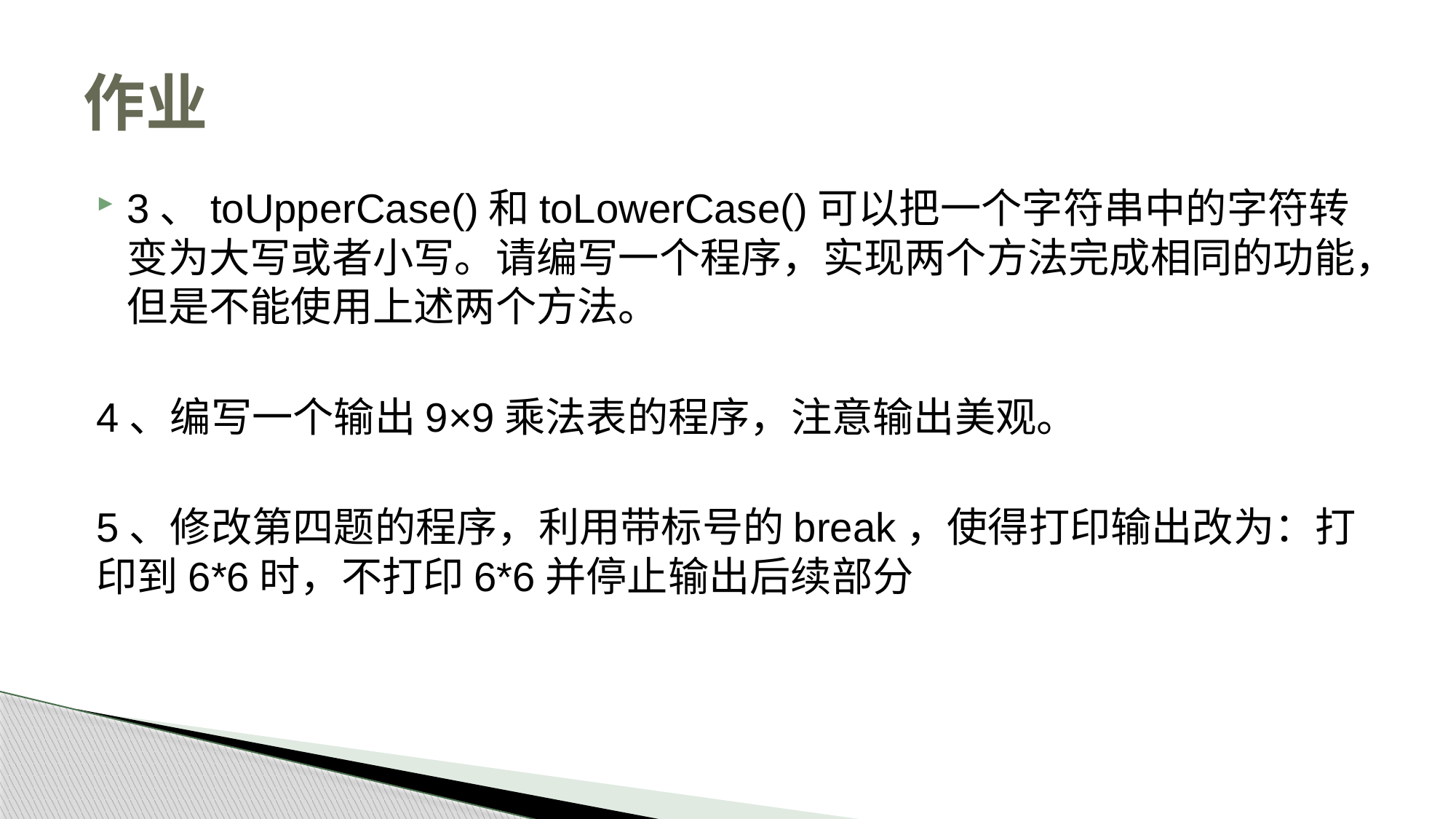

# 作业
3、toUpperCase()和toLowerCase()可以把一个字符串中的字符转变为大写或者小写。请编写一个程序，实现两个方法完成相同的功能，但是不能使用上述两个方法。

4、编写一个输出9×9乘法表的程序，注意输出美观。

5、修改第四题的程序，利用带标号的break，使得打印输出改为：打印到6*6时，不打印6*6并停止输出后续部分